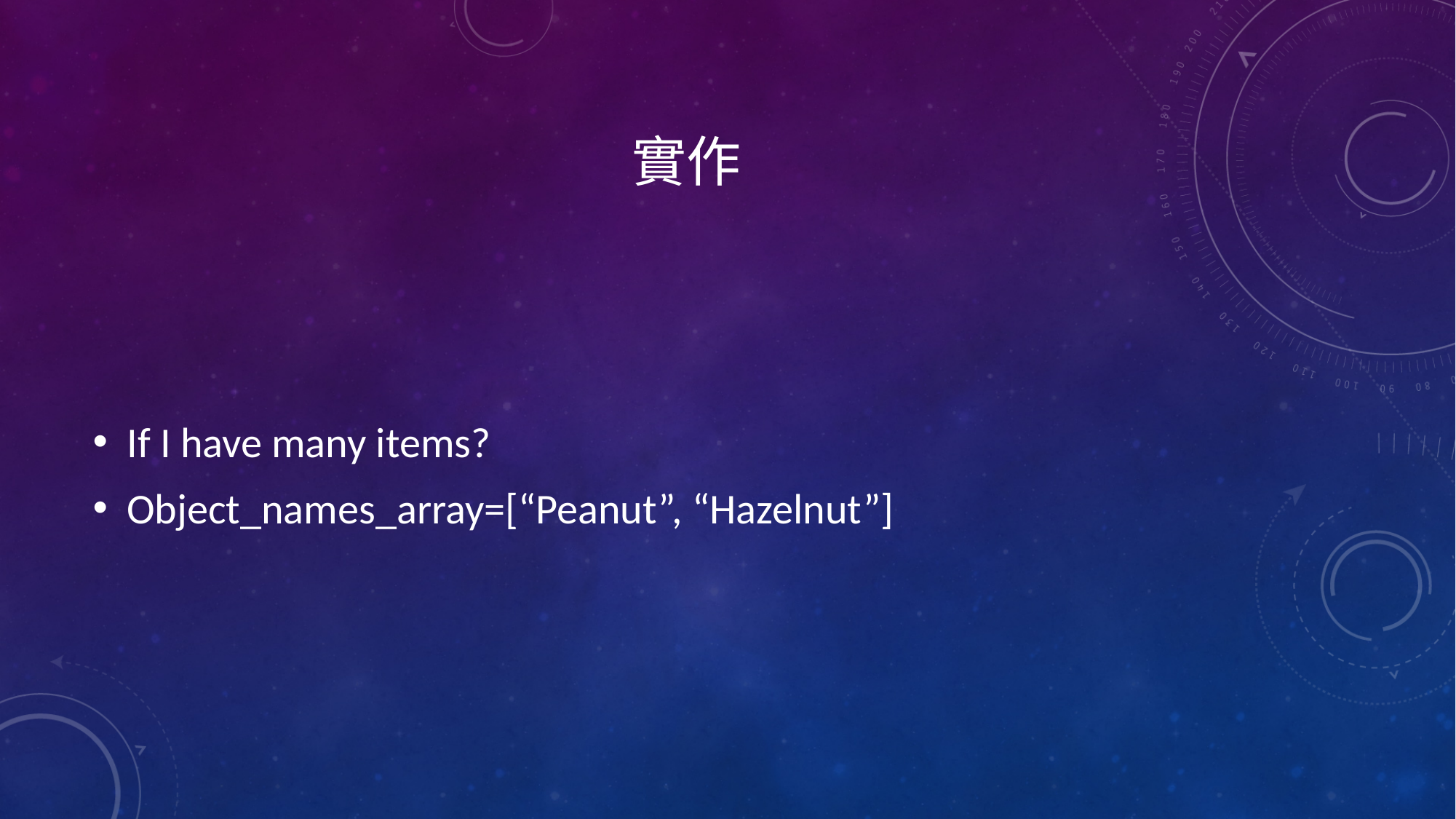

# 實作
If I have many items?
Object_names_array=[“Peanut”, “Hazelnut”]